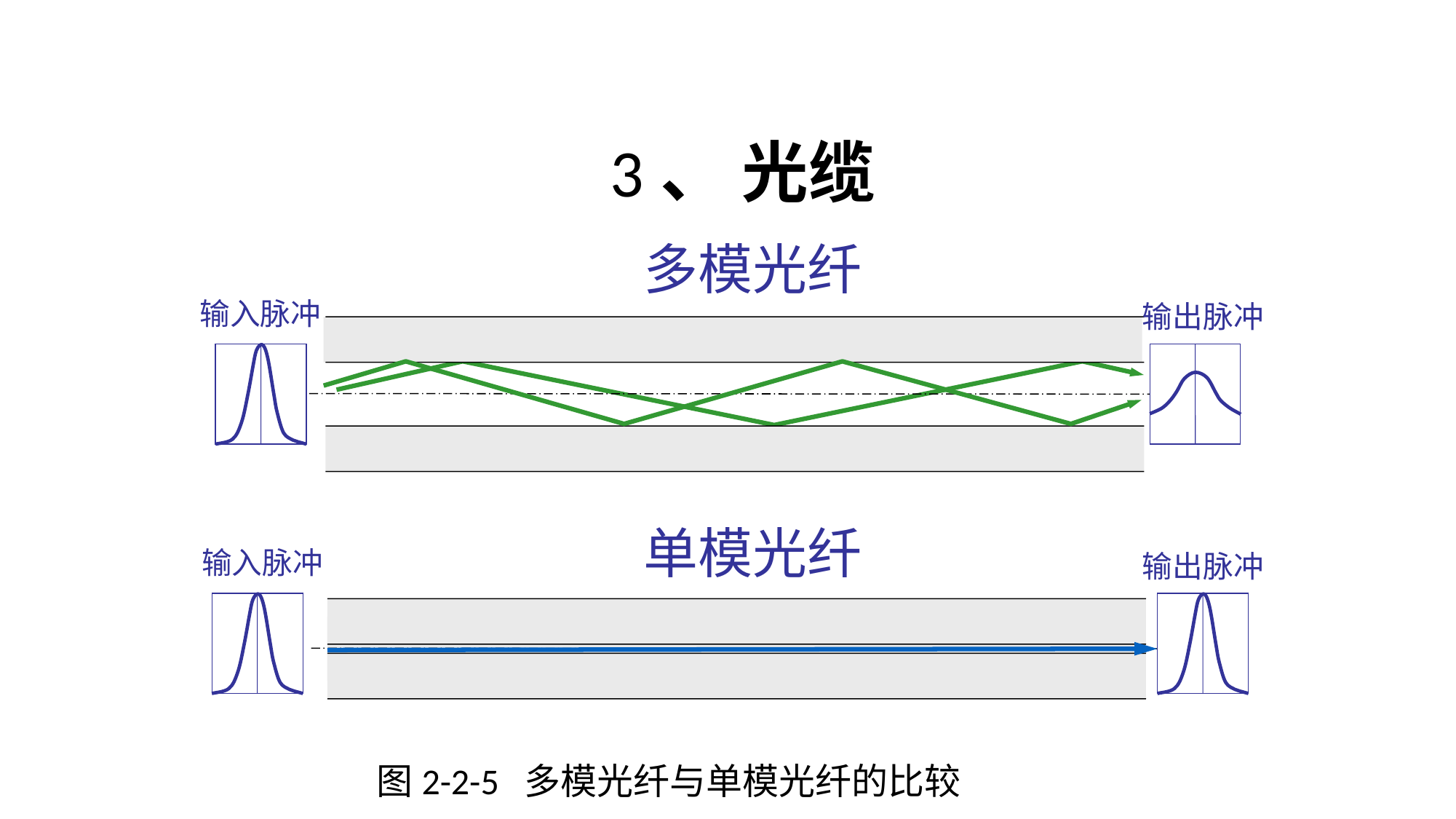

3、 光缆
多模光纤
输入脉冲

输出脉冲

单模光纤
输入脉冲

输出脉冲

# 图2-2-5  多模光纤与单模光纤的比较